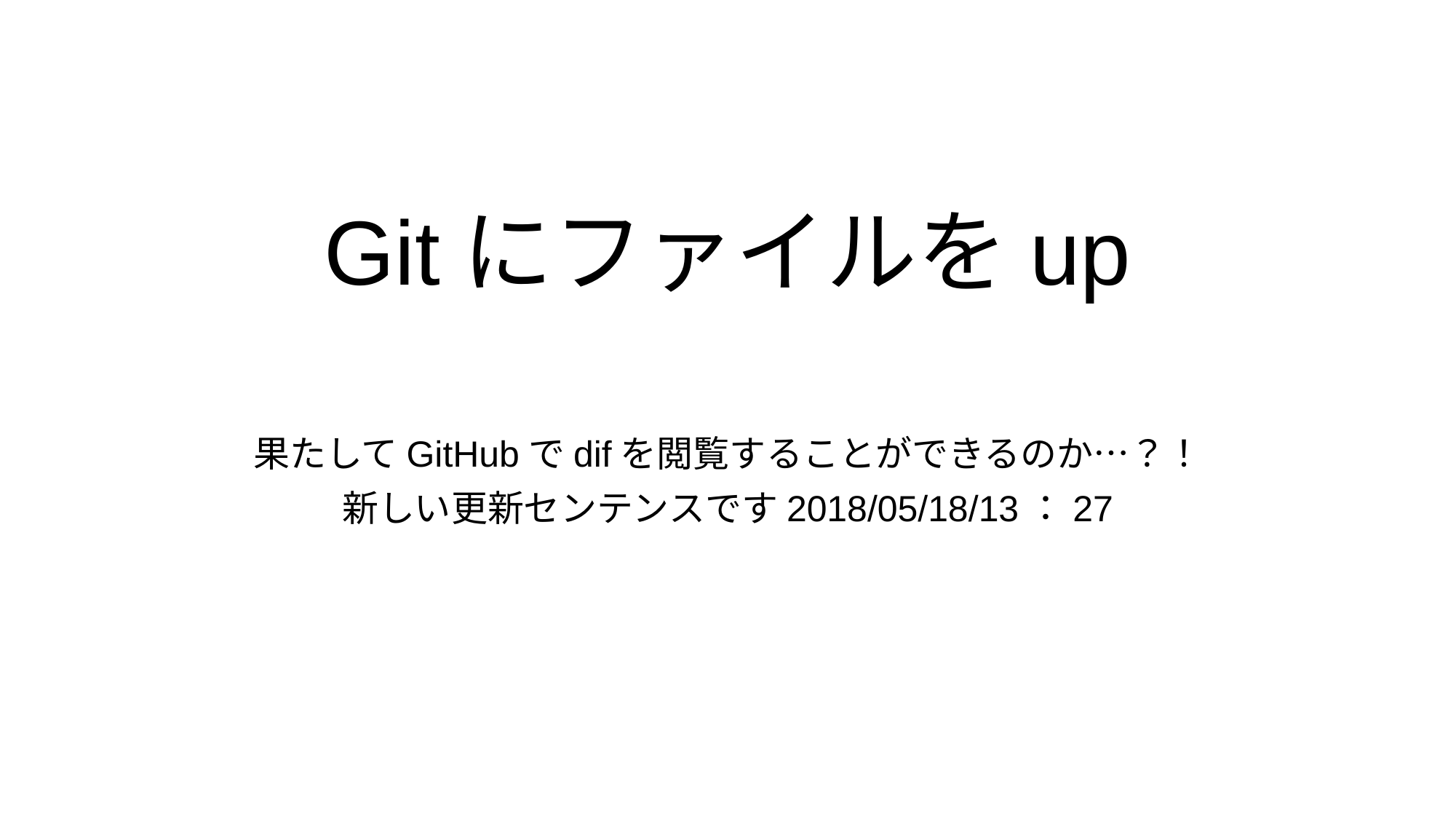

# Gitにファイルをup
果たしてGitHubでdifを閲覧することができるのか…？！
新しい更新センテンスです2018/05/18/13：27